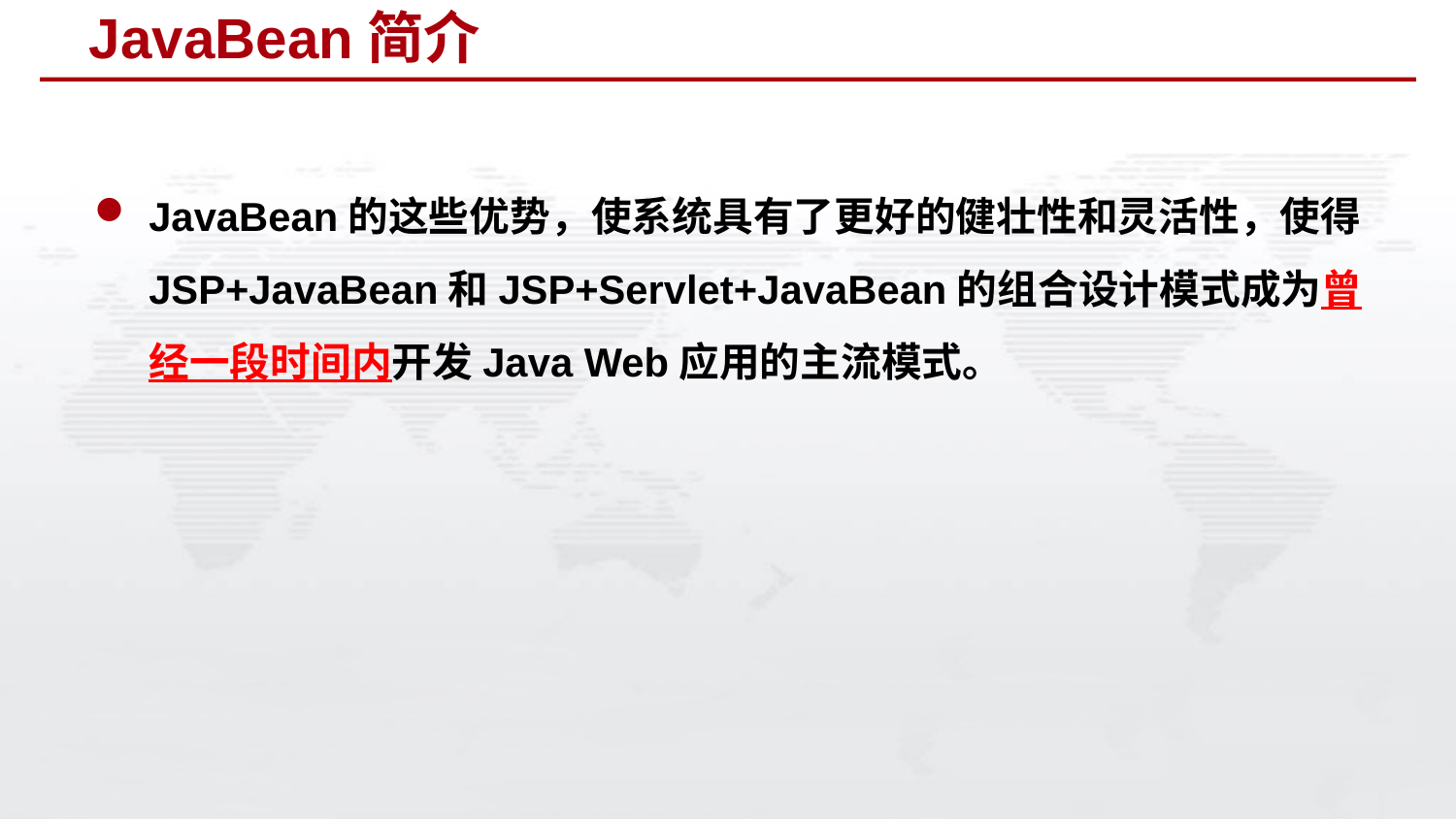

# JavaBean简介
JavaBean的这些优势，使系统具有了更好的健壮性和灵活性，使得JSP+JavaBean和JSP+Servlet+JavaBean的组合设计模式成为曾经一段时间内开发Java Web应用的主流模式。